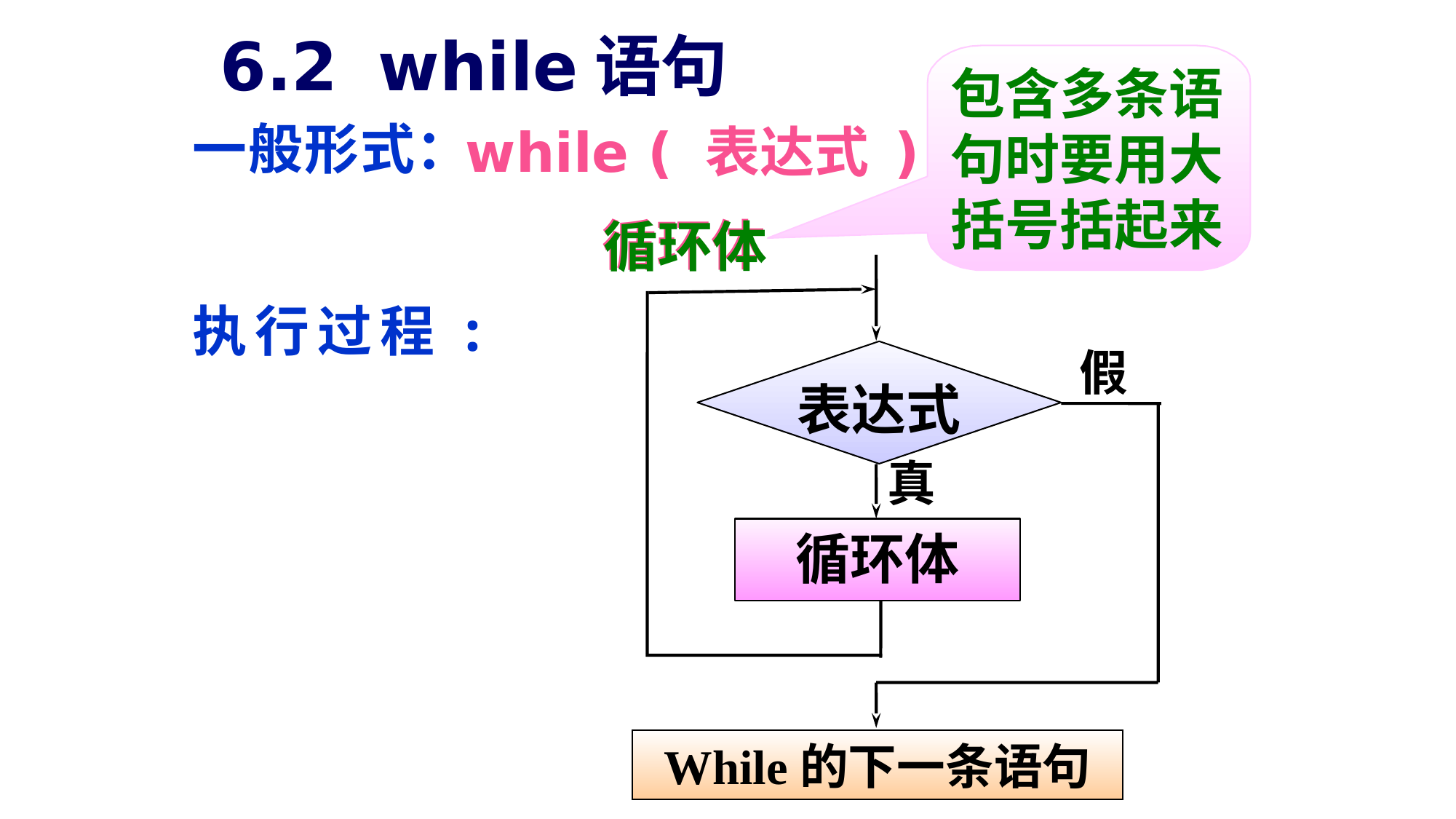

# 6.2 while语句

包含多条语句时要用大括号括起来
一般形式：
while ( 表达式 )
          循环体
循环体

执行过程:

假

表达式

真

循环体

While的下一条语句